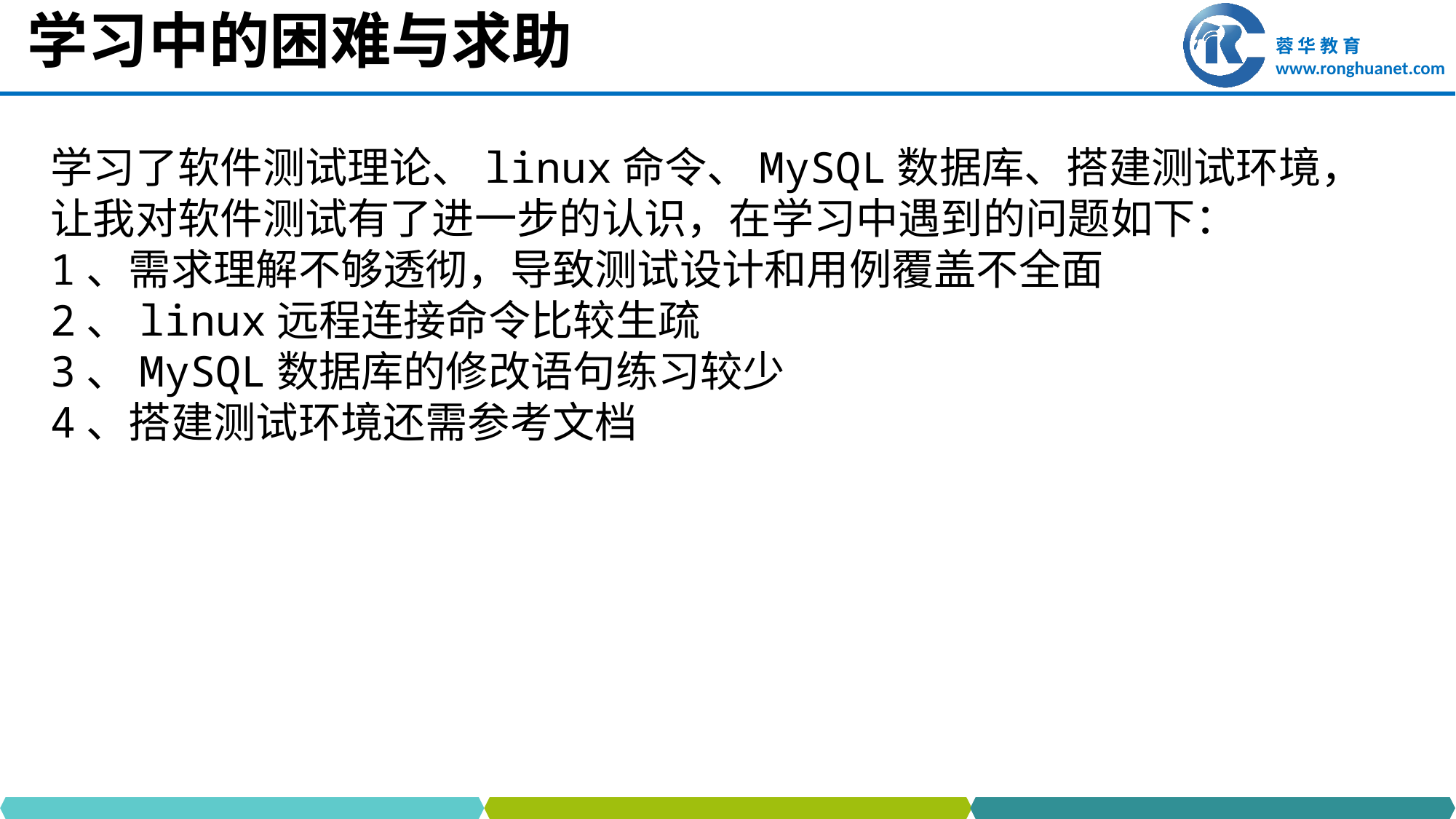

# 学习中的困难与求助
学习了软件测试理论、linux命令、MySQL数据库、搭建测试环境，让我对软件测试有了进一步的认识，在学习中遇到的问题如下：
1、需求理解不够透彻，导致测试设计和用例覆盖不全面
2、linux远程连接命令比较生疏
3、MySQL数据库的修改语句练习较少
4、搭建测试环境还需参考文档